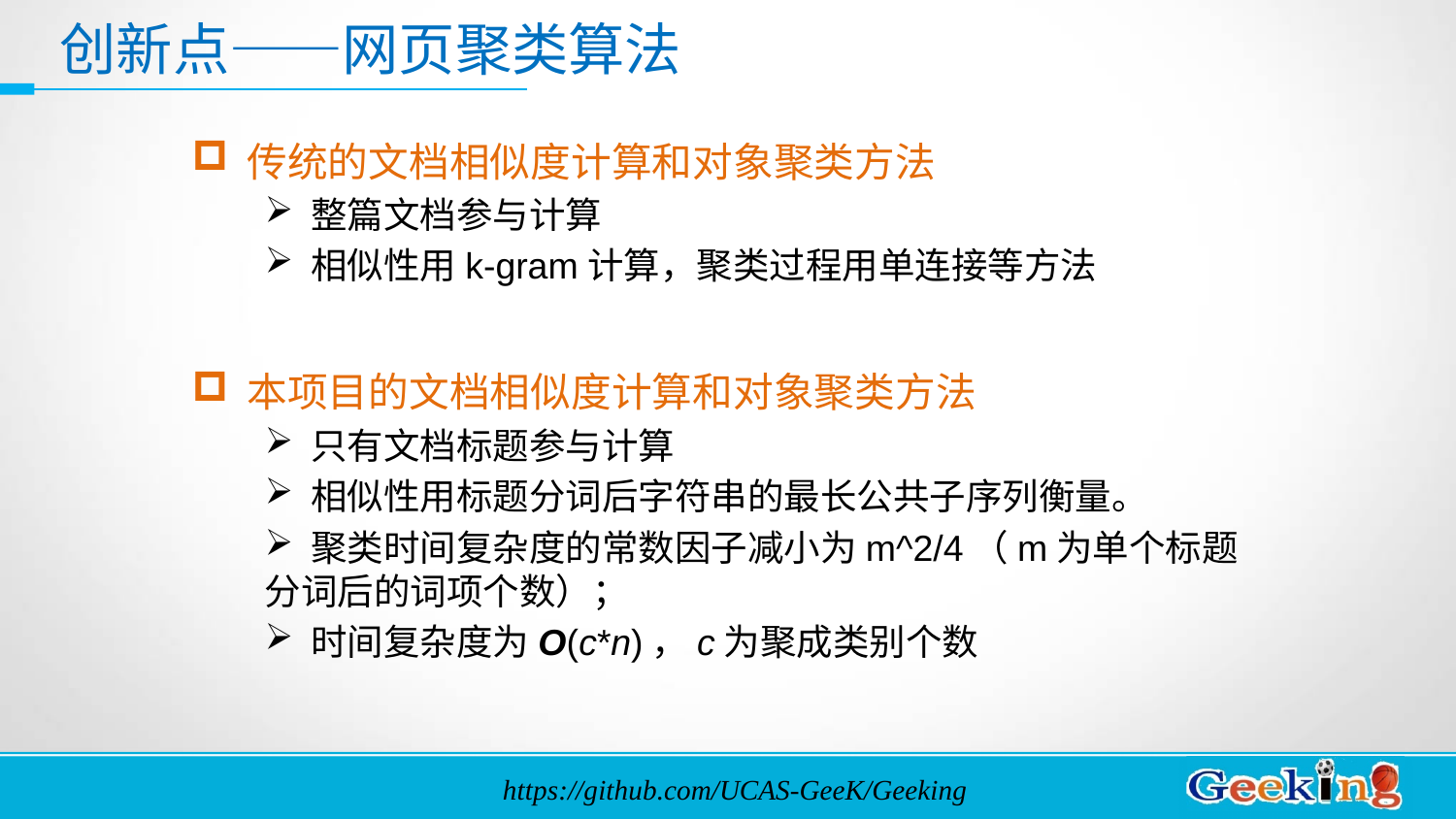

创新点——网页聚类算法

传统的文档相似度计算和对象聚类方法
 整篇文档参与计算
 相似性用k-gram计算，聚类过程用单连接等方法

本项目的文档相似度计算和对象聚类方法
 只有文档标题参与计算
 相似性用标题分词后字符串的最长公共子序列衡量。
 聚类时间复杂度的常数因子减小为m^2/4（m为单个标题分词后的词项个数）；
 时间复杂度为O(c*n)，c为聚成类别个数

https://github.com/UCAS-GeeK/Geeking